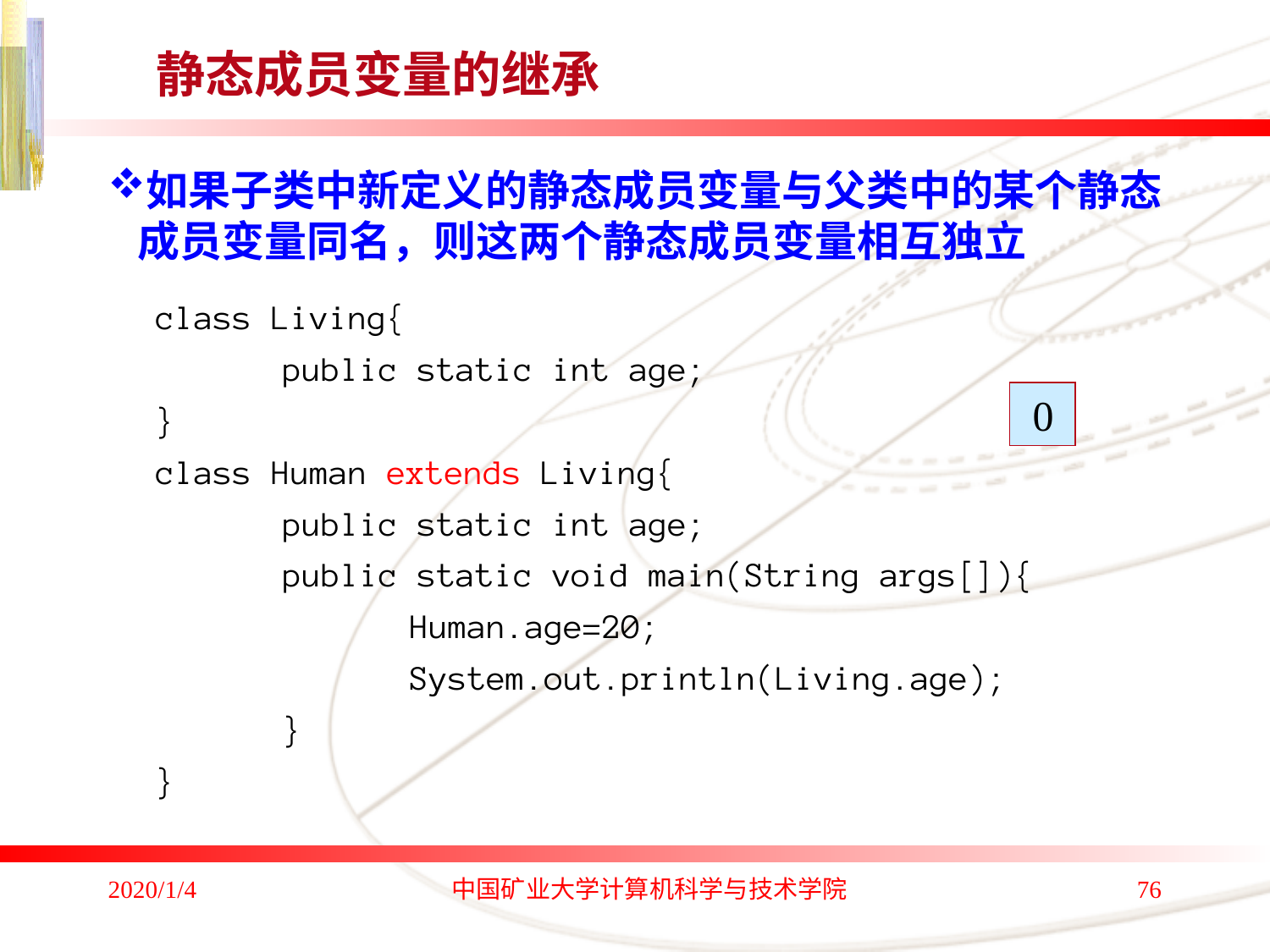

静态成员变量的继承
如果子类中新定义的静态成员变量与父类中的某个静态成员变量同名，则这两个静态成员变量相互独立
class Living{
	public static int age;
}
class Human extends Living{
	public static int age;
	public static void main(String args[]){
		Human.age=20;
		System.out.println(Living.age);
	}
}
 0
2020/1/4
中国矿业大学计算机科学与技术学院
76